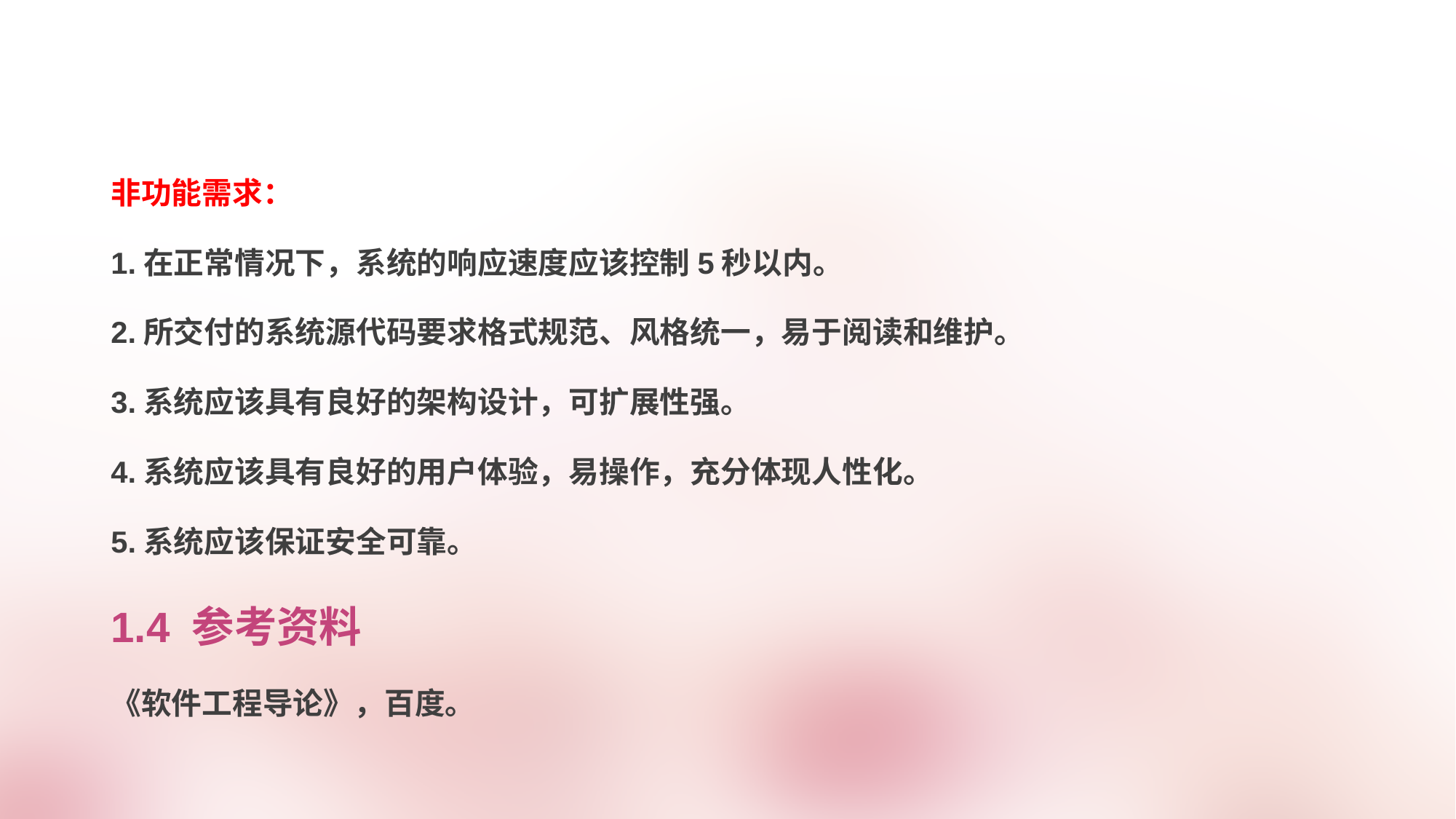

非功能需求：
1.在正常情况下，系统的响应速度应该控制5秒以内。
2.所交付的系统源代码要求格式规范、风格统一，易于阅读和维护。
3.系统应该具有良好的架构设计，可扩展性强。
4.系统应该具有良好的用户体验，易操作，充分体现人性化。
5.系统应该保证安全可靠。
1.4 参考资料
《软件工程导论》，百度。